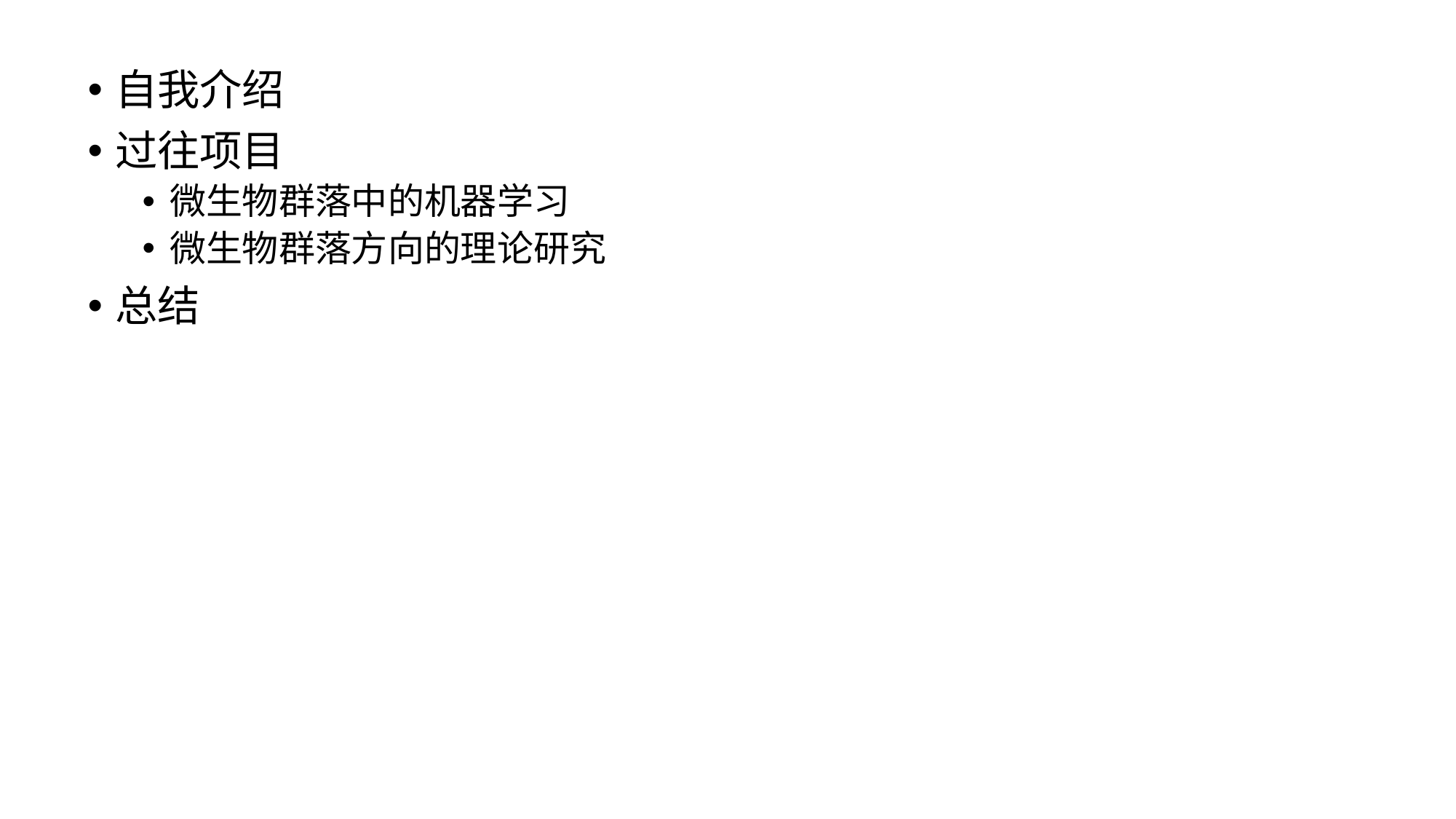

自我介绍
过往项目
微生物群落中的机器学习
微生物群落方向的理论研究
总结